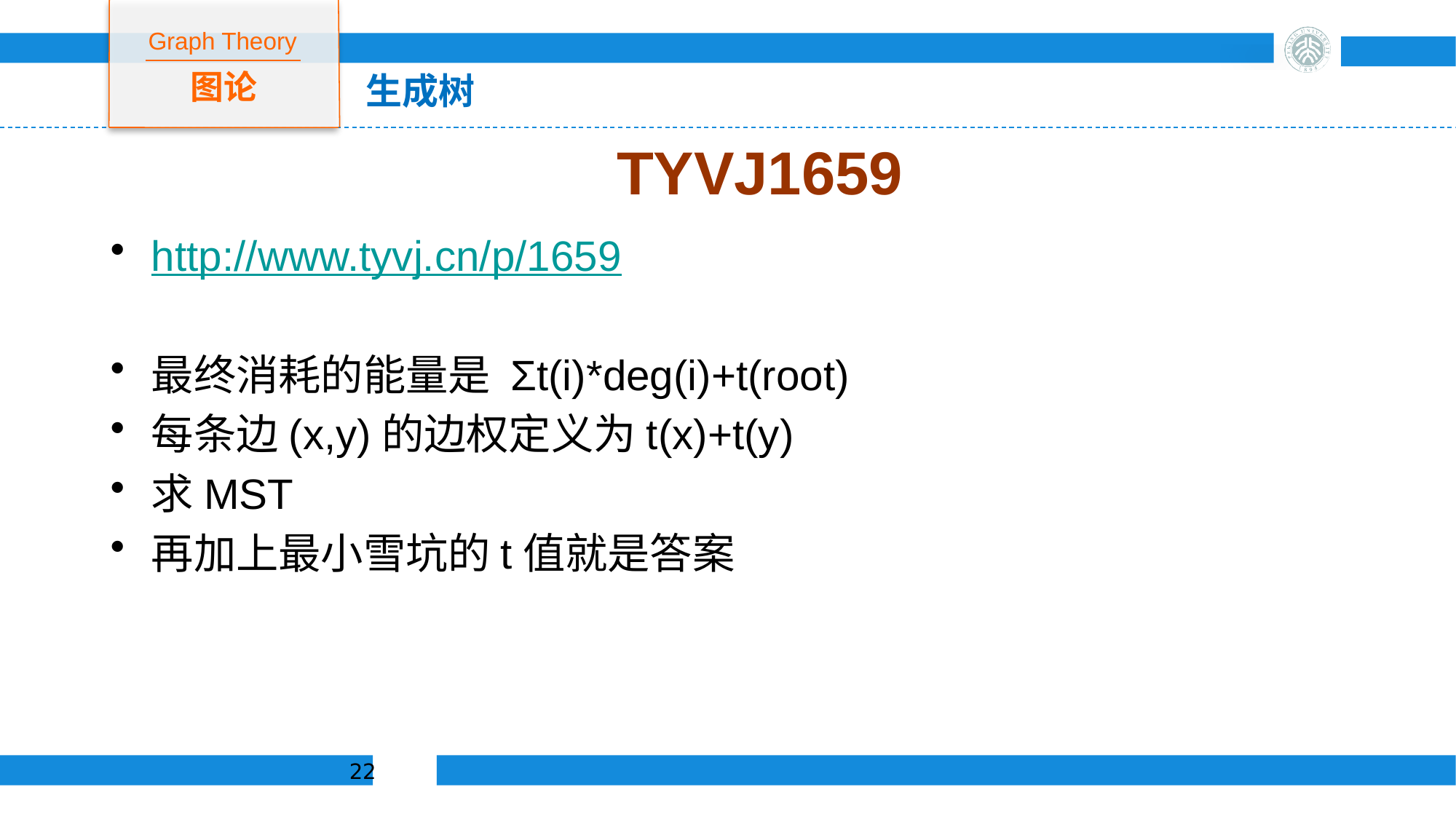

Graph Theory
图论
生成树
# TYVJ1659
http://www.tyvj.cn/p/1659

最终消耗的能量是 Σt(i)*deg(i)+t(root)
每条边(x,y)的边权定义为t(x)+t(y)
求MST
再加上最小雪坑的t值就是答案